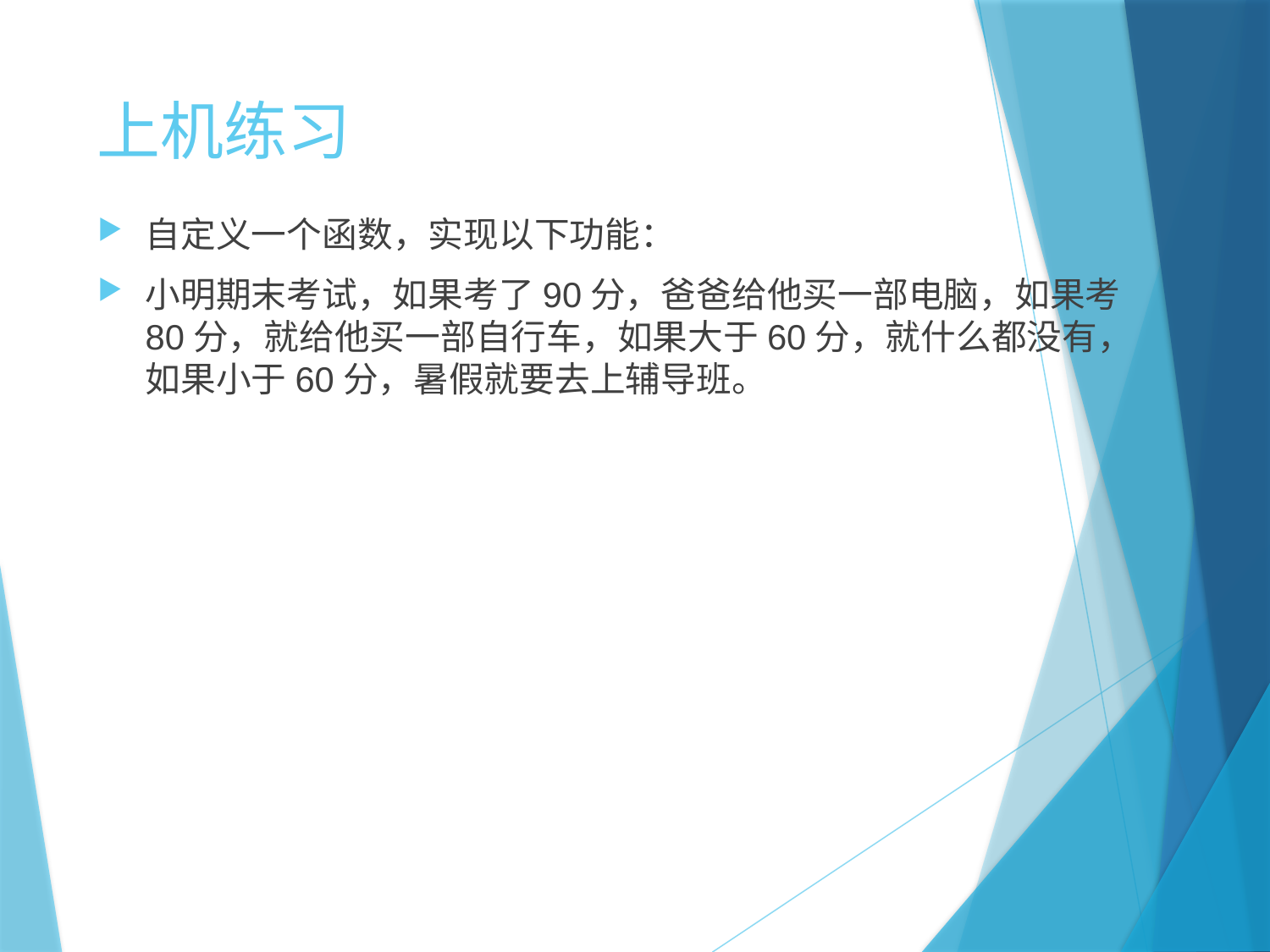

# 上机练习
自定义一个函数，实现以下功能：
小明期末考试，如果考了90分，爸爸给他买一部电脑，如果考80分，就给他买一部自行车，如果大于60分，就什么都没有，如果小于60分，暑假就要去上辅导班。